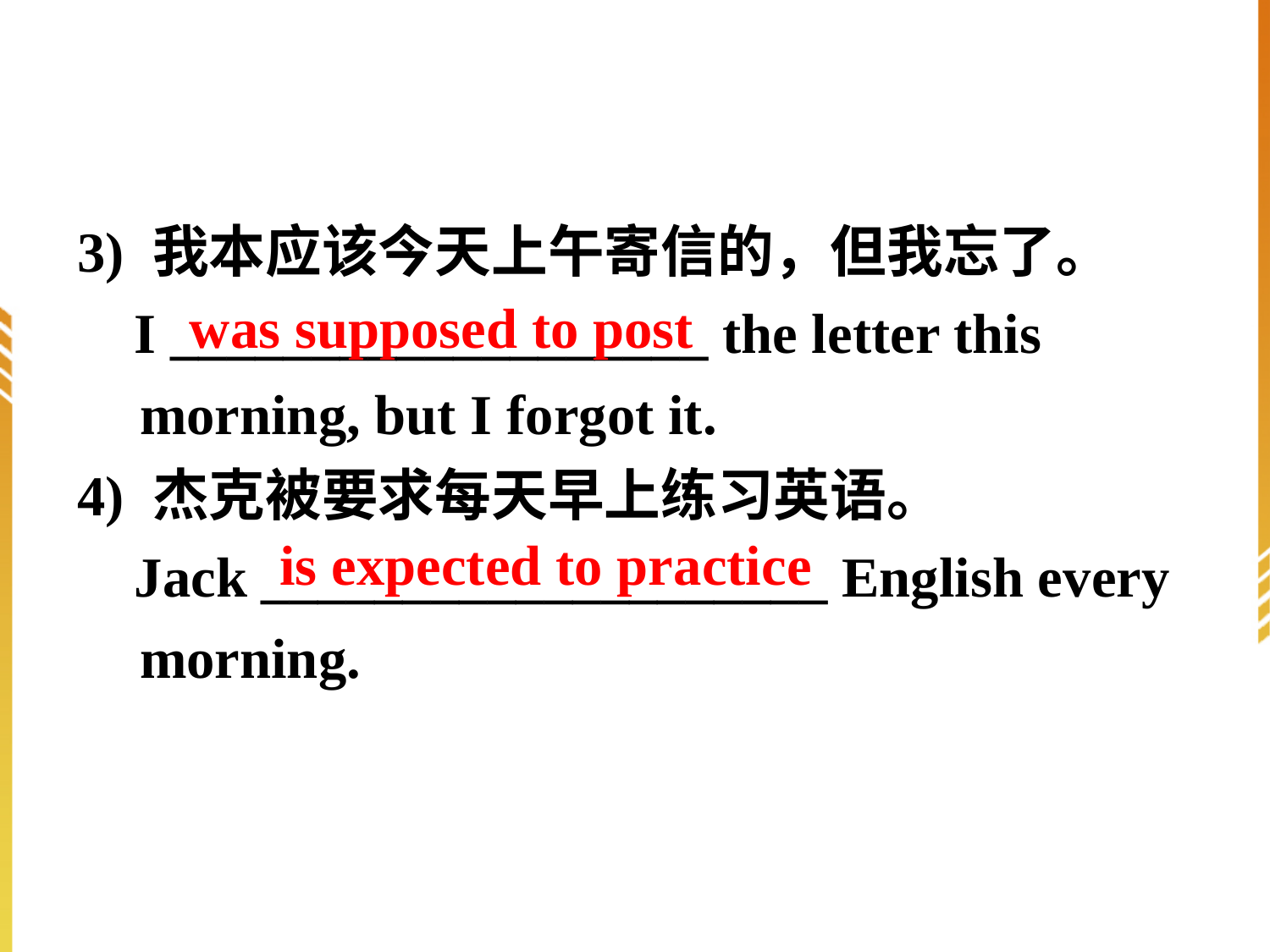

3) 我本应该今天上午寄信的，但我忘了。
    I ___________________ the letter this   morning, but I forgot it.
4) 杰克被要求每天早上练习英语。
    Jack ____________________ English every morning.
was supposed to post
is expected to practice